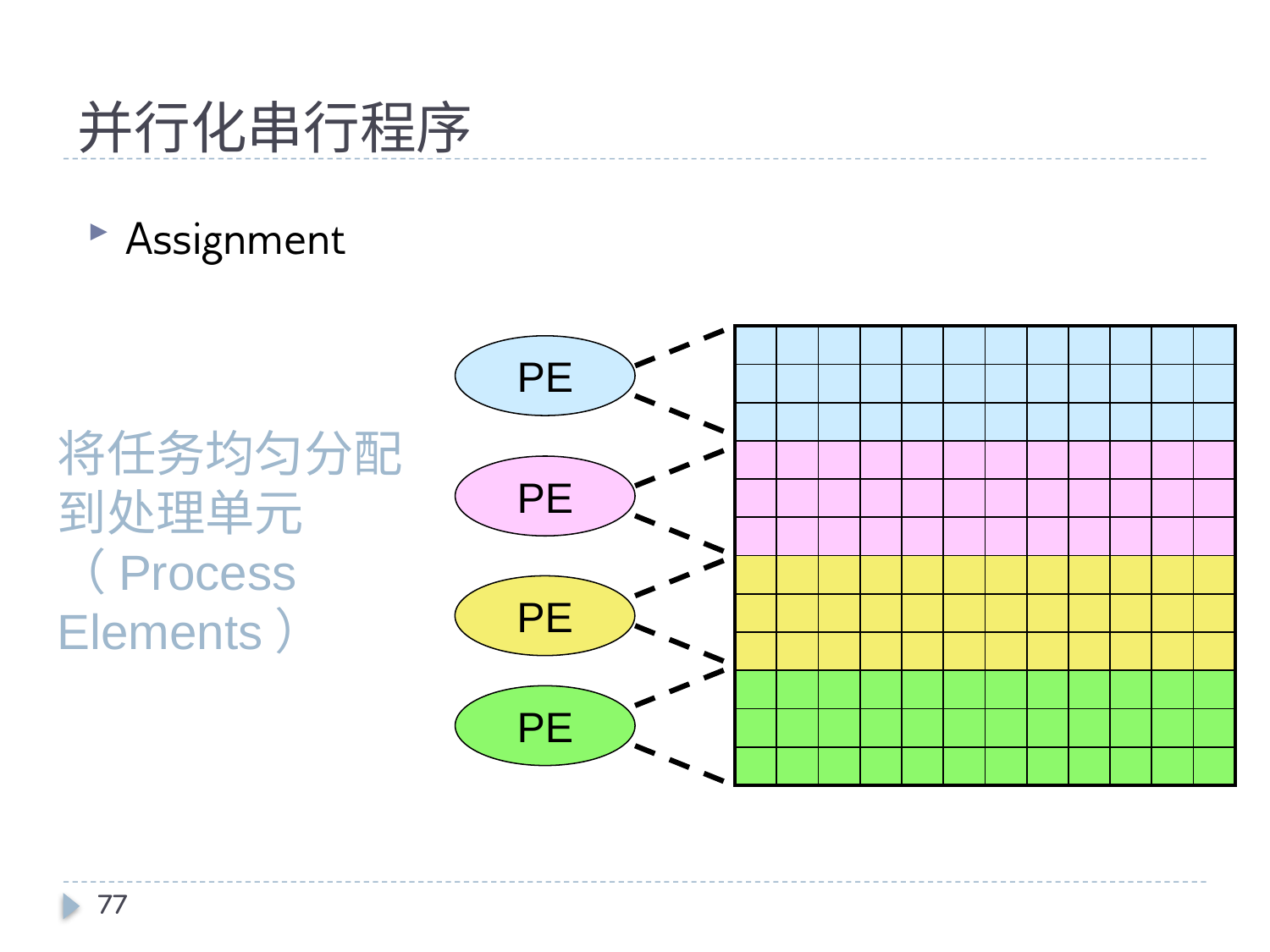

# 并行化串行程序
Assignment

|  |  |  |  |  |  |  |  |  |  |  |  |
| --- | --- | --- | --- | --- | --- | --- | --- | --- | --- | --- | --- |
|  |  |  |  |  |  |  |  |  |  |  |  |
|  |  |  |  |  |  |  |  |  |  |  |  |
|  |  |  |  |  |  |  |  |  |  |  |  |
|  |  |  |  |  |  |  |  |  |  |  |  |
|  |  |  |  |  |  |  |  |  |  |  |  |
|  |  |  |  |  |  |  |  |  |  |  |  |
|  |  |  |  |  |  |  |  |  |  |  |  |
|  |  |  |  |  |  |  |  |  |  |  |  |
|  |  |  |  |  |  |  |  |  |  |  |  |
|  |  |  |  |  |  |  |  |  |  |  |  |
|  |  |  |  |  |  |  |  |  |  |  |  |
PE

将任务均匀分配到处理单元（Process Elements）

PE

PE

PE

77